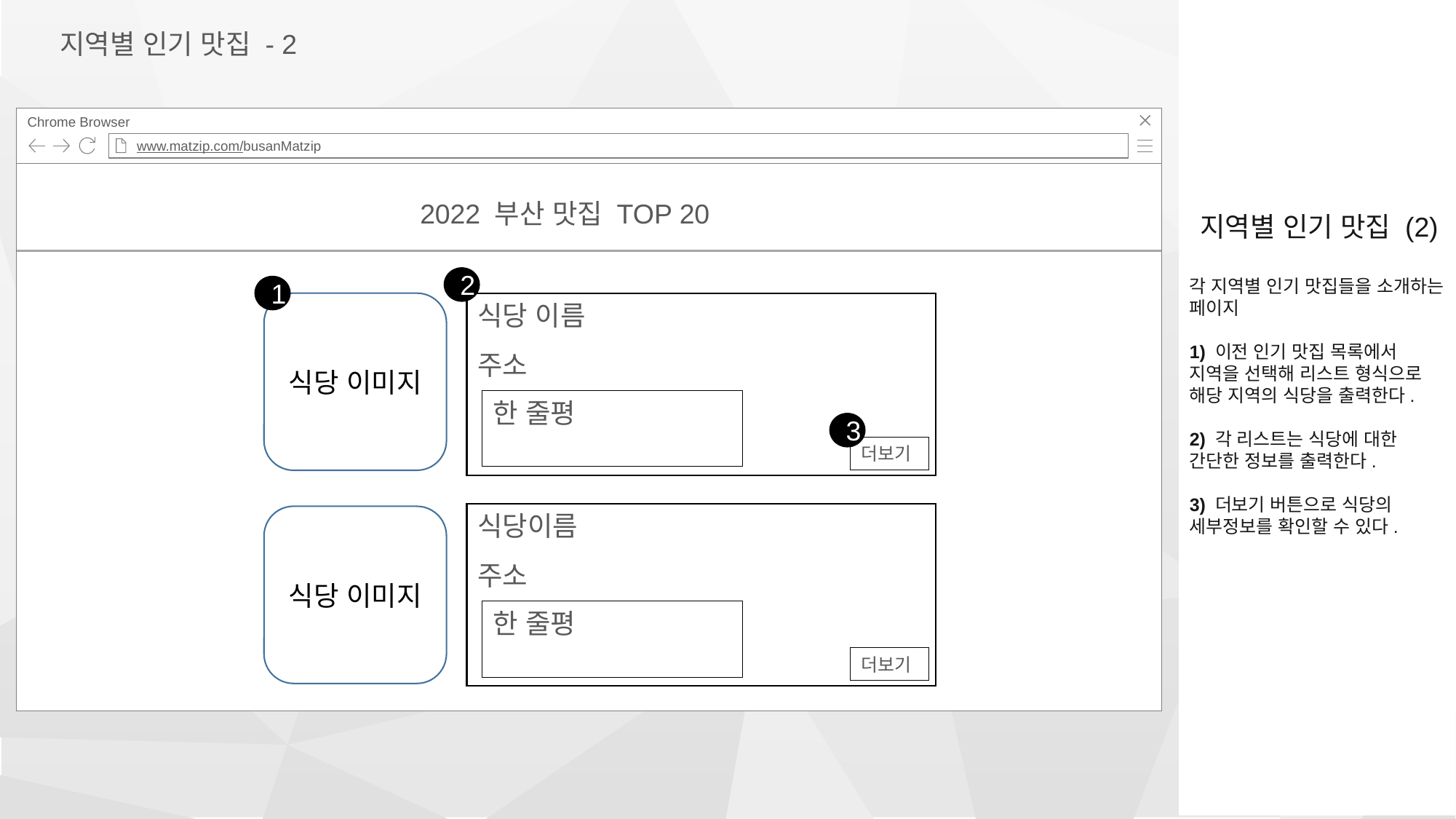

지역별 인기 맛집 (2)

각 지역별 인기 맛집들을 소개하는 페이지

1) 이전 인기 맛집 목록에서 지역을 선택해 리스트 형식으로 해당 지역의 식당을 출력한다.

2) 각 리스트는 식당에 대한 간단한 정보를 출력한다.

3) 더보기 버튼으로 식당의 세부정보를 확인할 수 있다.

지역별 인기 맛집 - 2
Chrome Browser

www.matzip.com/busanMatzip

Login / Logout
연령별 맛집
지역별 맛집
로그인
회원가입
2022 부산 맛집 TOP 20

2
1
식당 이미지

식당 이름
주소
한 줄평

3
더보기

식당이름
식당 이미지
주소
한 줄평

더보기